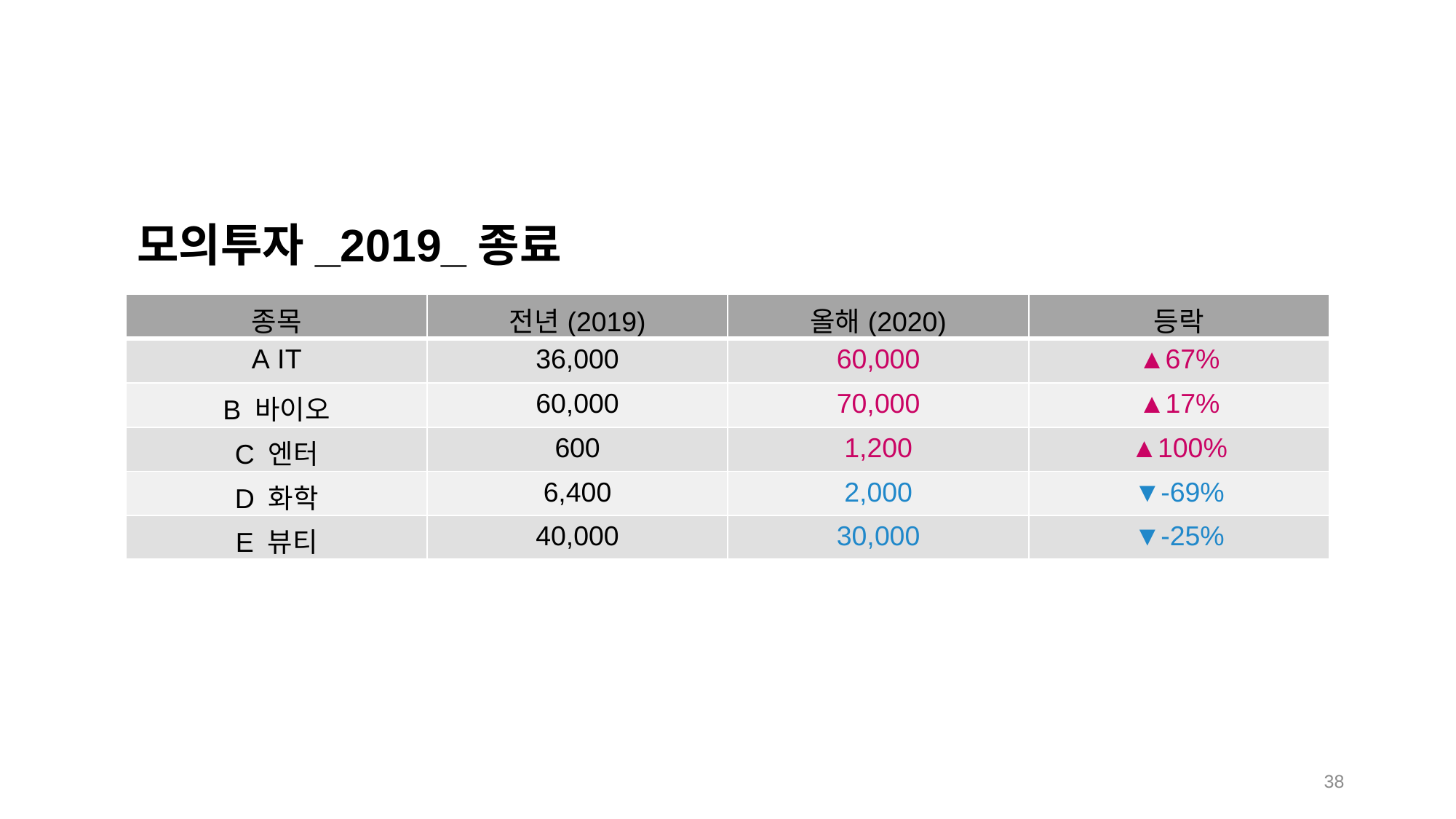

모의투자_2019_종료
| 종목 | 전년(2019) | 올해(2020) | 등락 |
| --- | --- | --- | --- |
| A IT | 36,000 | 60,000 | ▲67% |
| B 바이오 | 60,000 | 70,000 | ▲17% |
| C 엔터 | 600 | 1,200 | ▲100% |
| D 화학 | 6,400 | 2,000 | ▼-69% |
| E 뷰티 | 40,000 | 30,000 | ▼-25% |
38